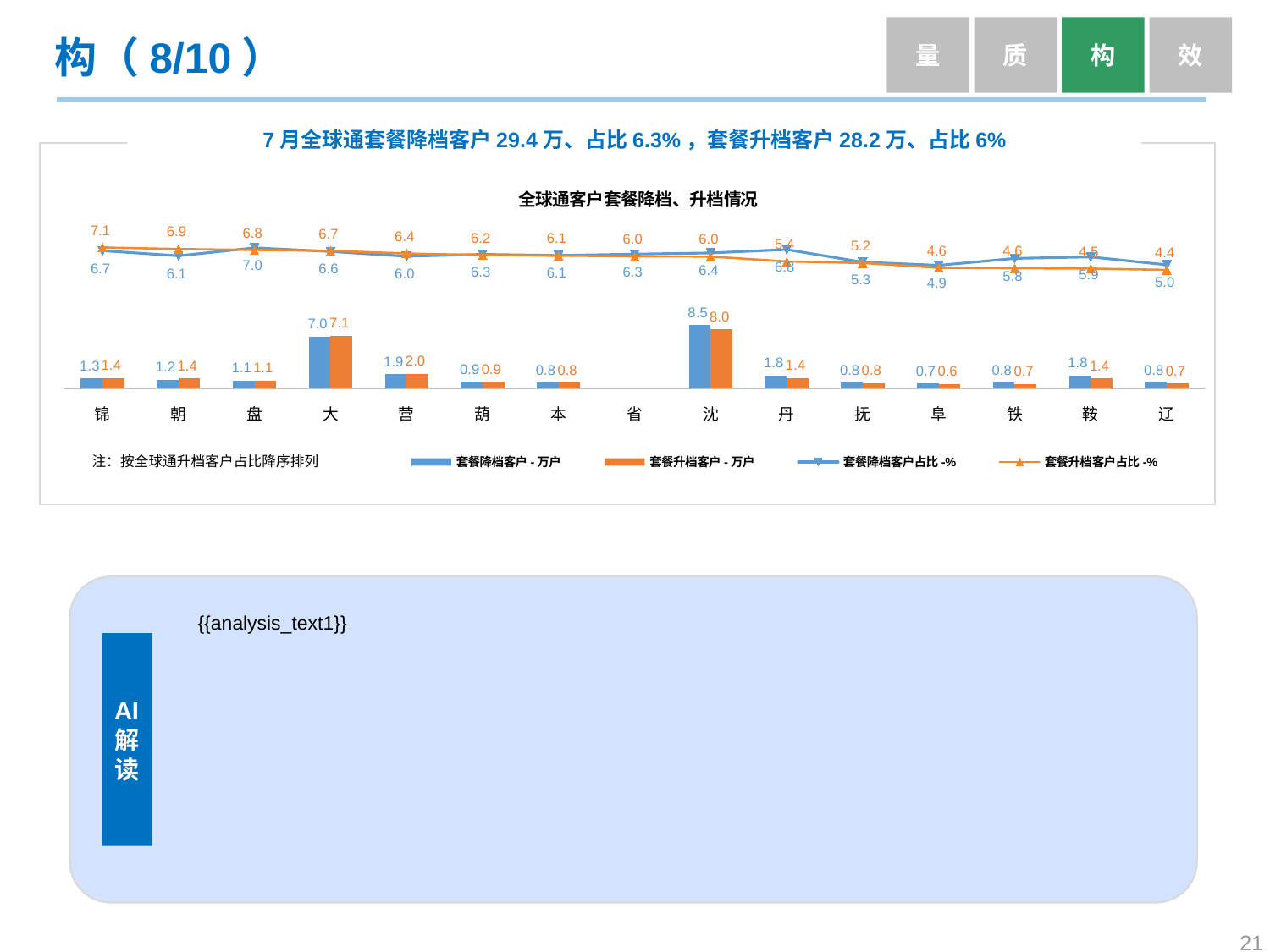

量
质
构
效
构（8/10）
7月全球通套餐降档客户29.4万、占比6.3%，套餐升档客户28.2万、占比6%
|  |
| --- |

### Chart: 全球通客户套餐降档、升档情况

| Category | 套餐降档客户-万户 | 套餐升档客户-万户 | 套餐降档客户占比-% | 套餐升档客户占比-% |
|---|---|---|---|---|
| 锦 | 1.3474 | 1.4249 | 6.70561770912131 | 7.09131265676633 |
| 朝 | 1.2192 | 1.3837 | 6.08535063638632 | 6.90641377589219 |
| 盘 | 1.111 | 1.0709 | 7.0451562173028 | 6.7908711009087 |
| 大 | 7.0111 | 7.1051 | 6.60389088052506 | 6.6924313011109 |
| 营 | 1.9093 | 2.0163 | 6.02806762751196 | 6.36588946595735 |
| 葫 | 0.916 | 0.9035 | 6.26012315220437 | 6.17469570744176 |
| 本 | 0.7831 | 0.781 | 6.12835823231572 | 6.111924121362 |
| 省 | None | None | 6.29135080119795 | 6.00953417344069 |
| 沈 | 8.5436 | 7.9558 | 6.4325521652906 | 5.98999233538777 |
| 丹 | 1.7808 | 1.406 | 6.84041715481975 | 5.40073367007894 |
| 抚 | 0.777 | 0.762 | 5.31867560185914 | 5.21599846668811 |
| 阜 | 0.6816 | 0.6402 | 4.9332677108364 | 4.63362380938595 |
| 铁 | 0.8197 | 0.6502 | 5.76822934992189 | 4.57545775688571 |
| 鞍 | 1.7853 | 1.3629 | 5.94531231788256 | 4.53865801716358 |
| 辽 | 0.7941 | 0.6962 | 4.99364867754147 | 4.37801058972972 |
注：按全球通升档客户占比降序排列

{{analysis_text1}}
AI解
读